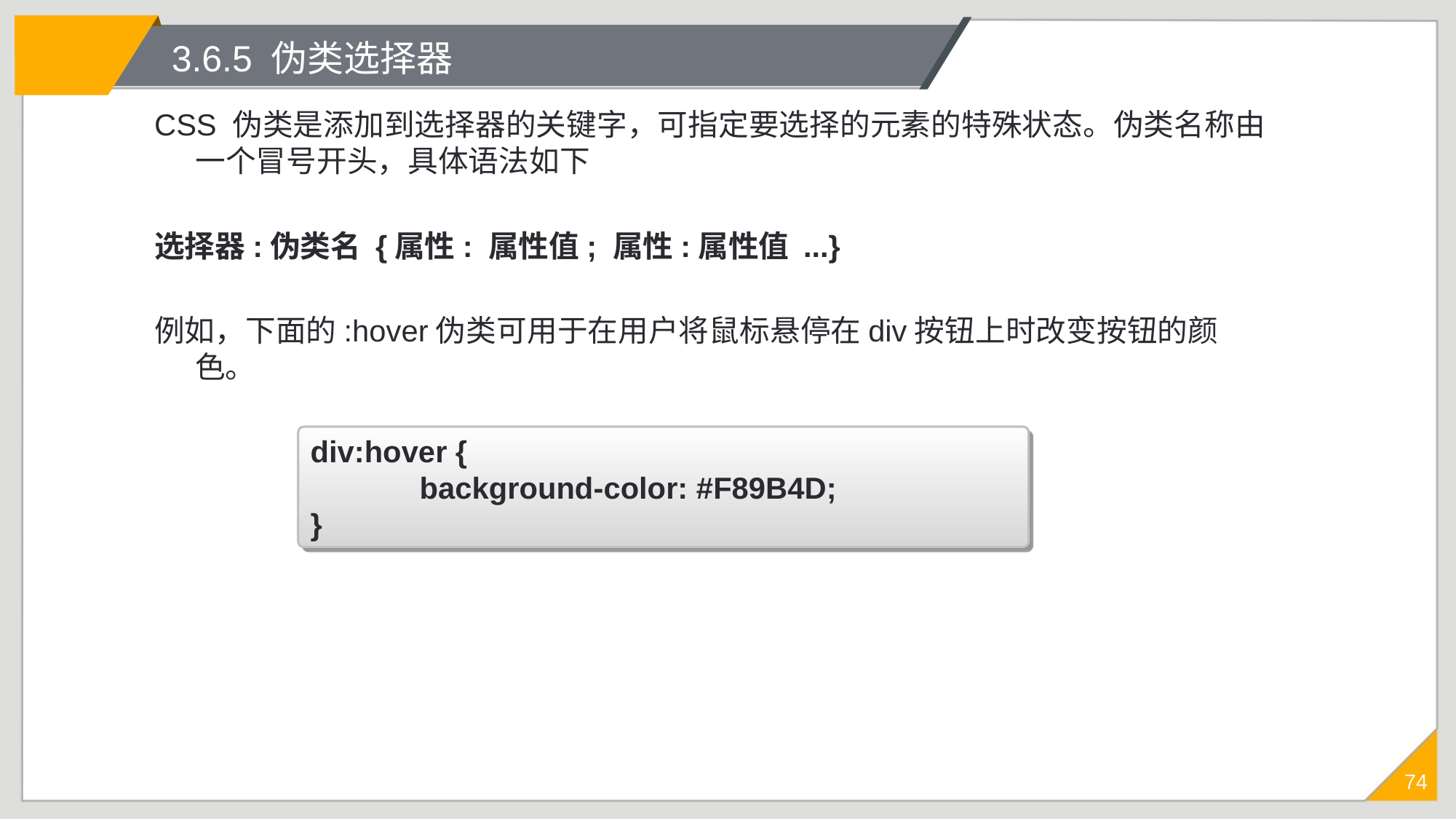

# 3.6.5 伪类选择器
CSS 伪类是添加到选择器的关键字，可指定要选择的元素的特殊状态。伪类名称由一个冒号开头，具体语法如下

选择器:伪类名 {属性: 属性值; 属性:属性值 ...}

例如，下面的:hover伪类可用于在用户将鼠标悬停在div按钮上时改变按钮的颜色。

div:hover {
	background-color: #F89B4D;
}